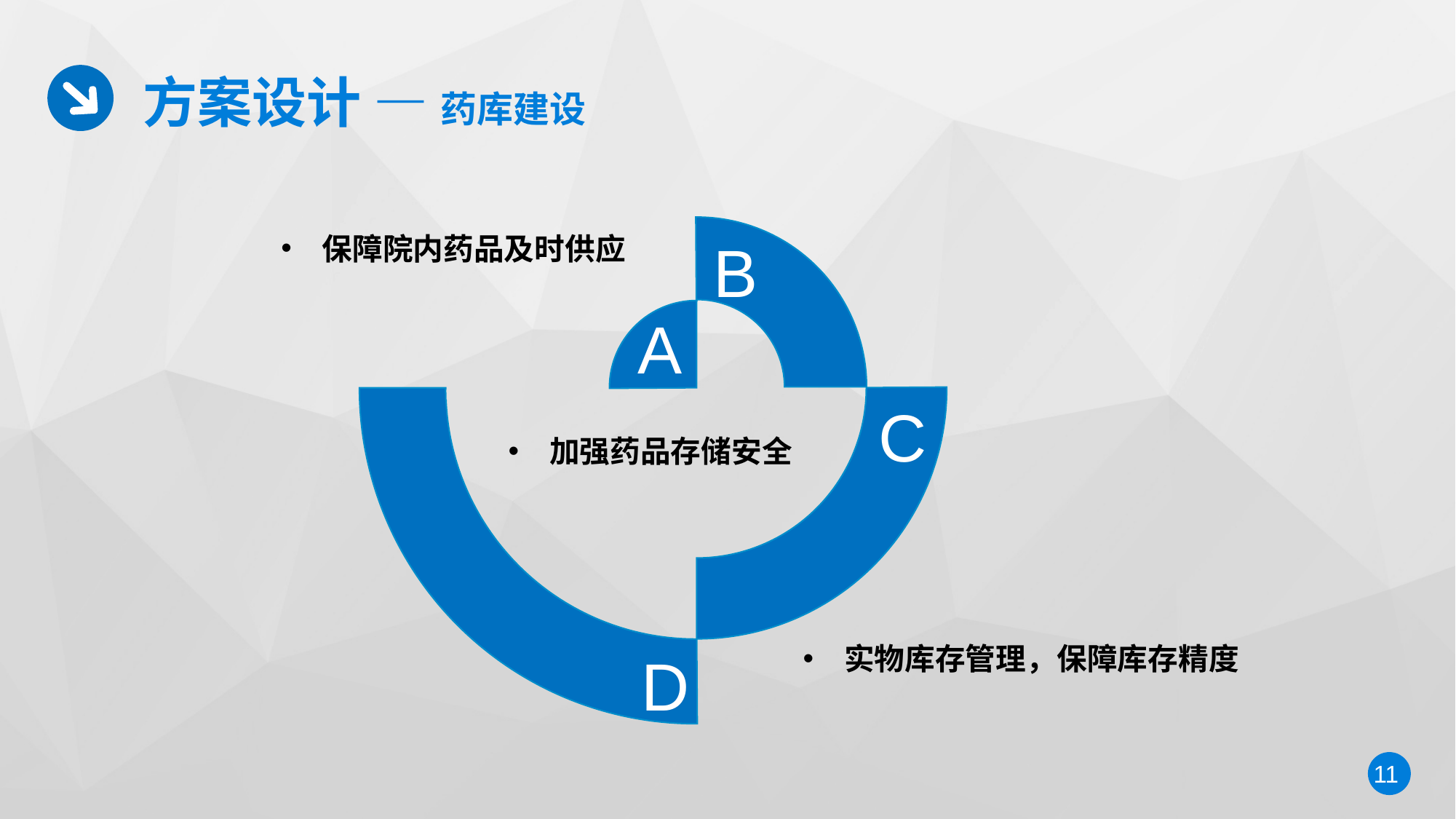

方案设计 — 药库建设

保障院内药品及时供应
B

A

C
加强药品存储安全
实物库存管理，保障库存精度
D